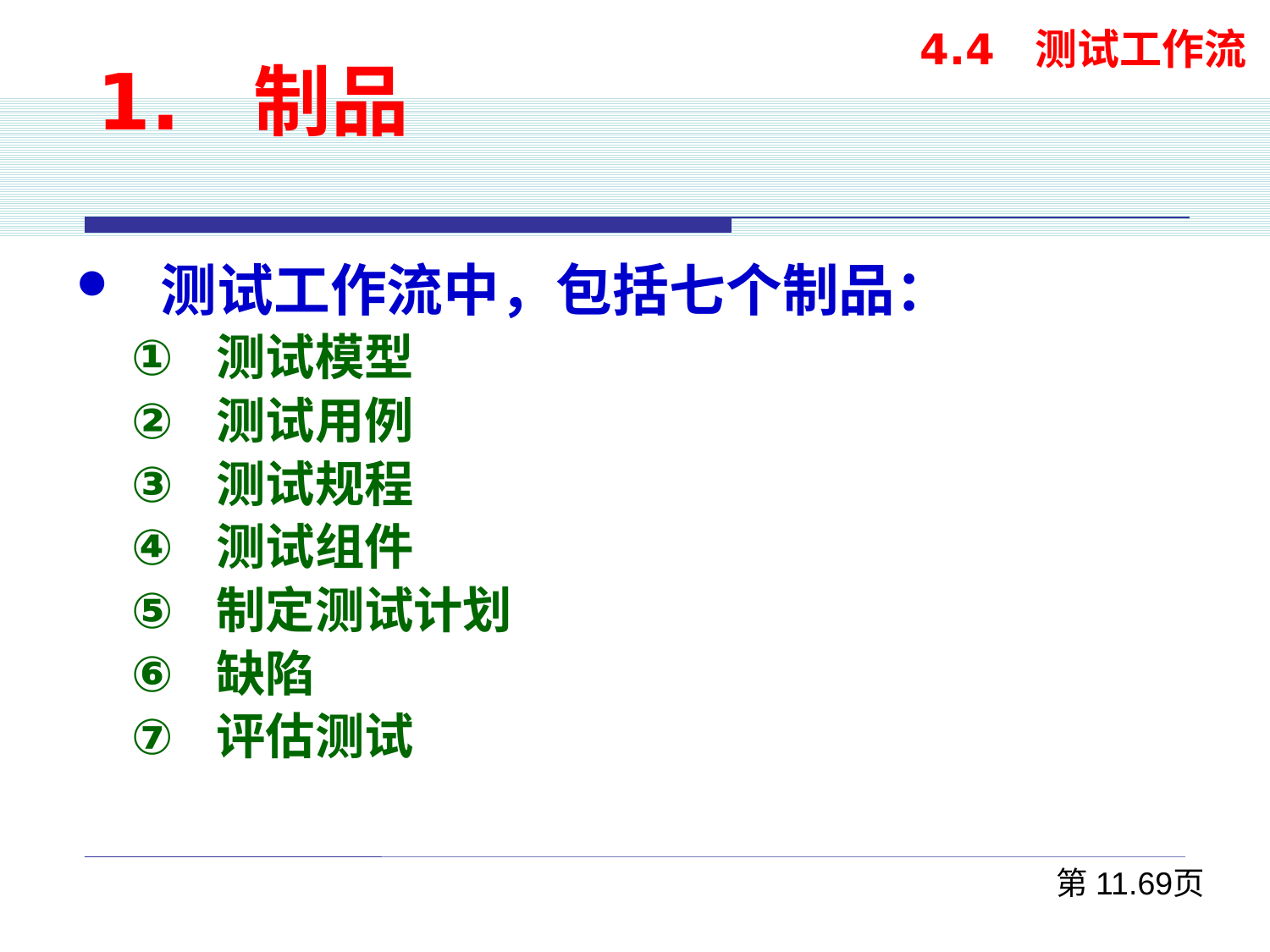

1.  制品
 4.4  测试工作流
测试工作流中，包括七个制品：
测试模型
测试用例
测试规程
测试组件
制定测试计划
缺陷
评估测试
第11.69页